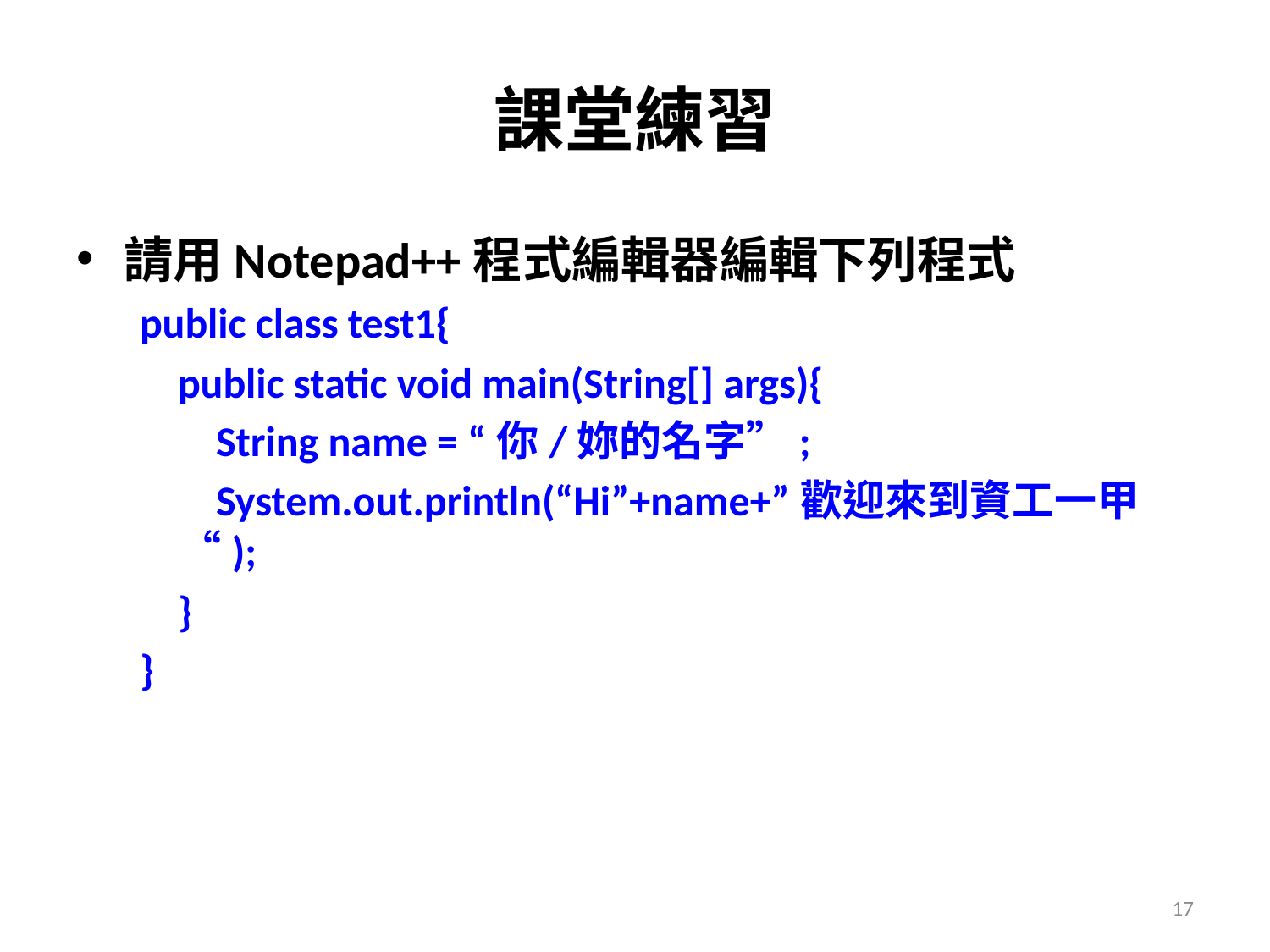

# 課堂練習
請用Notepad++程式編輯器編輯下列程式
public class test1{
    public static void main(String[] args){
        String name = “你/妳的名字”;
        System.out.println(“Hi”+name+”歡迎來到資工一甲“);
    }
}
17